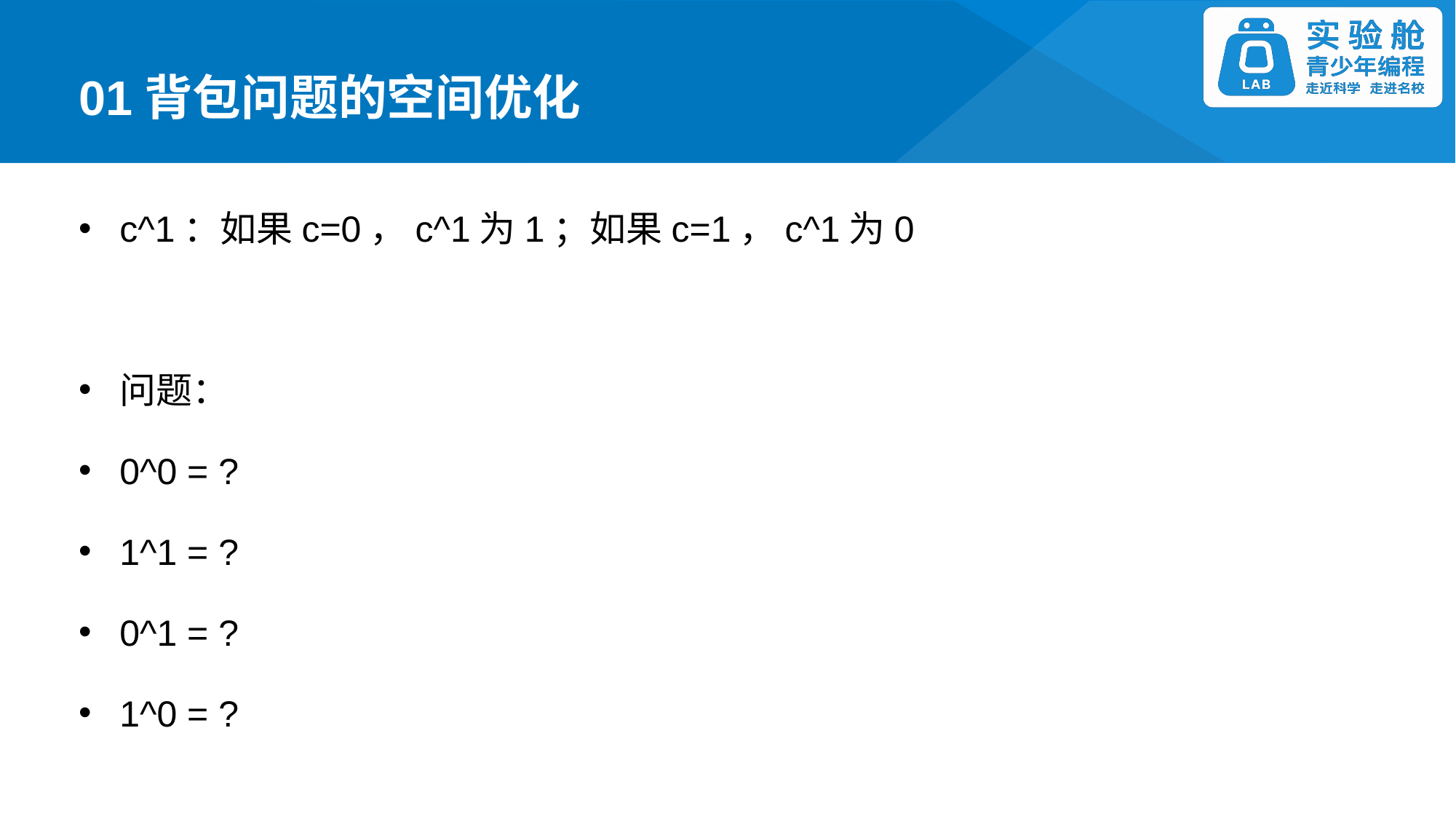

01背包问题的空间优化
c^1：如果c=0，c^1为1；如果c=1，c^1为0

问题：
0^0 = ?
1^1 = ?
0^1 = ?
1^0 = ?